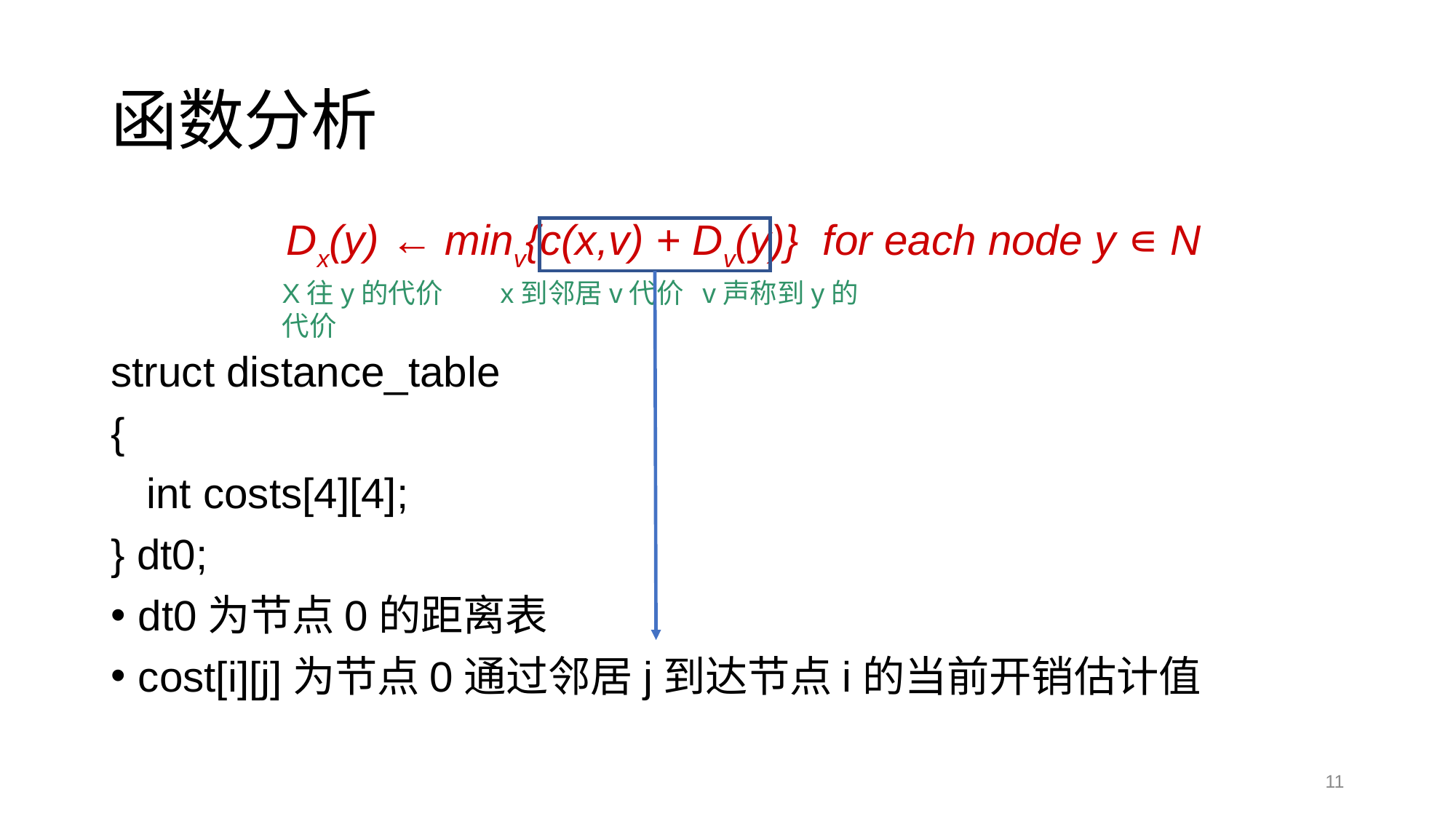

# 函数分析
Dx(y) ← minv{c(x,v) + Dv(y)}  for each node y ∊ N

struct distance_table
{
   int costs[4][4];
} dt0;
dt0为节点0的距离表
cost[i][j]为节点0通过邻居j到达节点i的当前开销估计值

X往y的代价	x到邻居v代价 v声称到y的代价
11